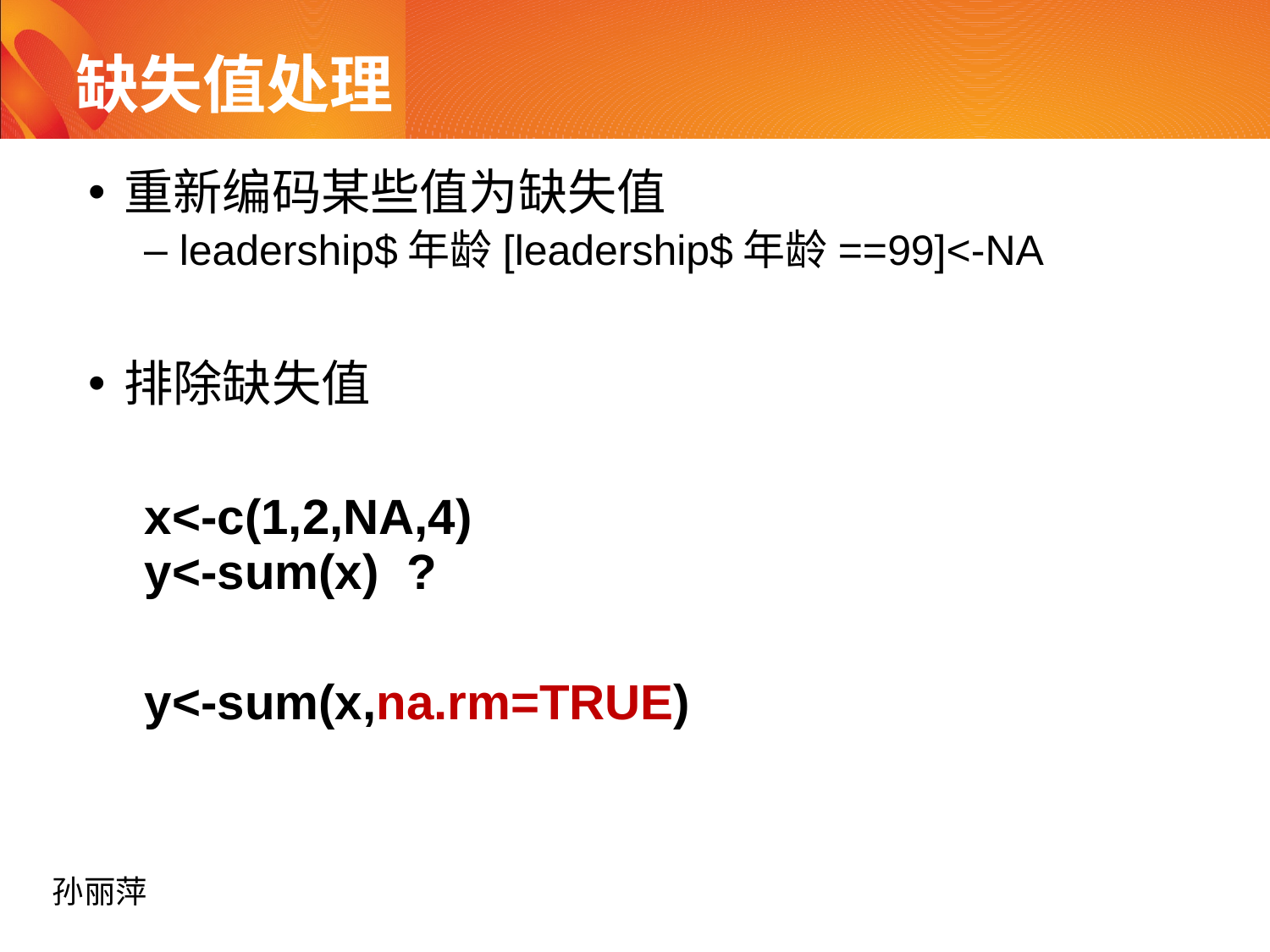

# 缺失值处理
重新编码某些值为缺失值
leadership$年龄[leadership$年龄==99]<-NA

排除缺失值

| x<-c(1,2,NA,4) y<-sum(x) ? |
| --- |
| y<-sum(x,na.rm=TRUE) |
| --- |
14